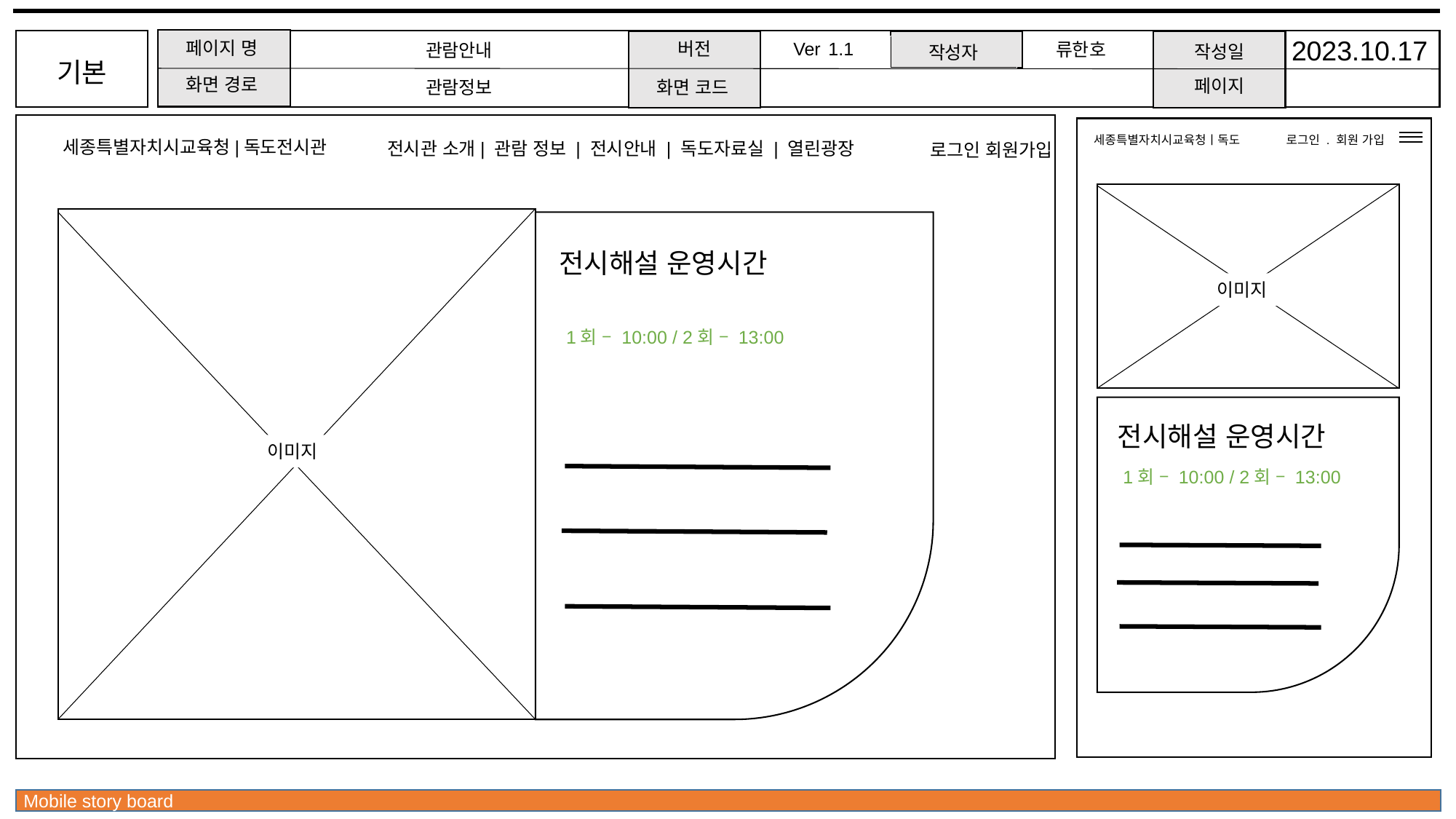

Ver 1.1
2023.10.17

페이지 명

버전
류한호
관람안내
작성일
작성자
기본
화면 경로
페이지
관람정보
화면 코드

로그인 . 회원 가입
세종특별자치시교육청ㅣ독도
세종특별자치시교육청|독도전시관
전시관 소개| 관람 정보 | 전시안내 | 독도자료실 | 열린광장
로그인 회원가입

이미지

전시해설 운영시간
1회 – 10:00 / 2회 – 13:00
이미지

전시해설 운영시간
1회 – 10:00 / 2회 – 13:00
Mobile story board